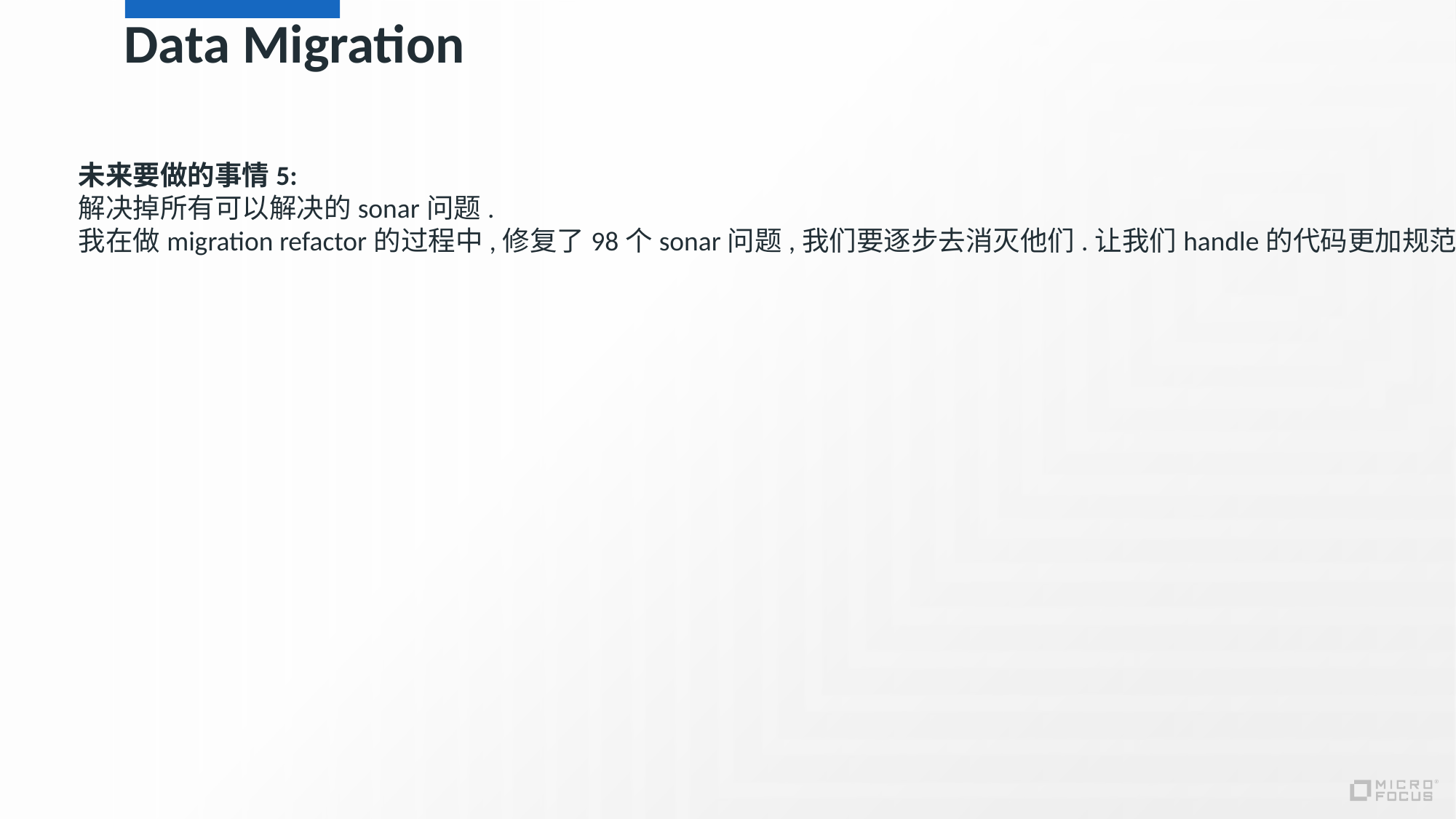

# Data Migration
未来要做的事情5:
解决掉所有可以解决的sonar问题.
我在做migration refactor的过程中,修复了98个sonar问题,我们要逐步去消灭他们.让我们handle的代码更加规范化.